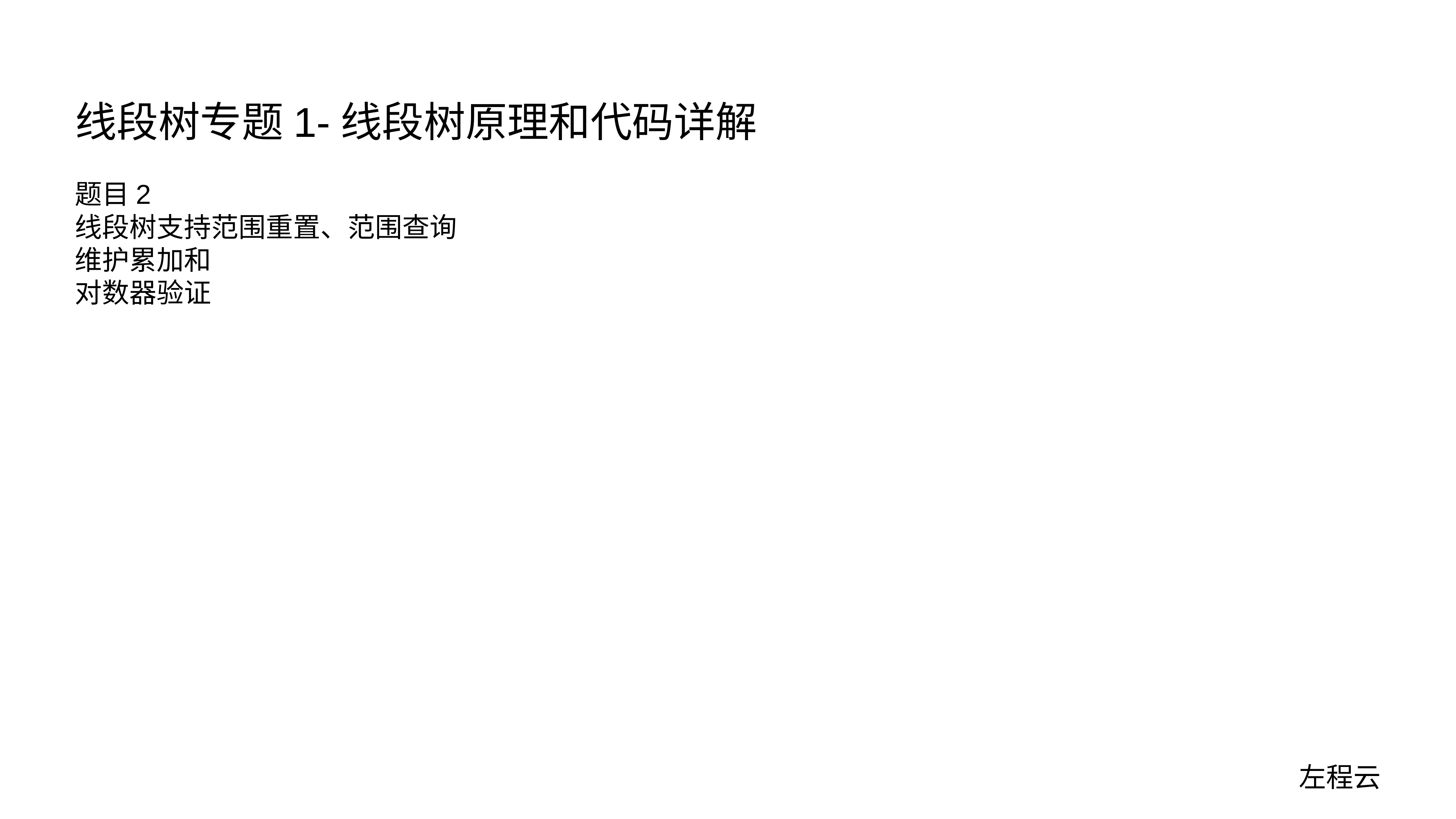

# 线段树专题1-线段树原理和代码详解
题目2
线段树支持范围重置、范围查询
维护累加和
对数器验证
左程云